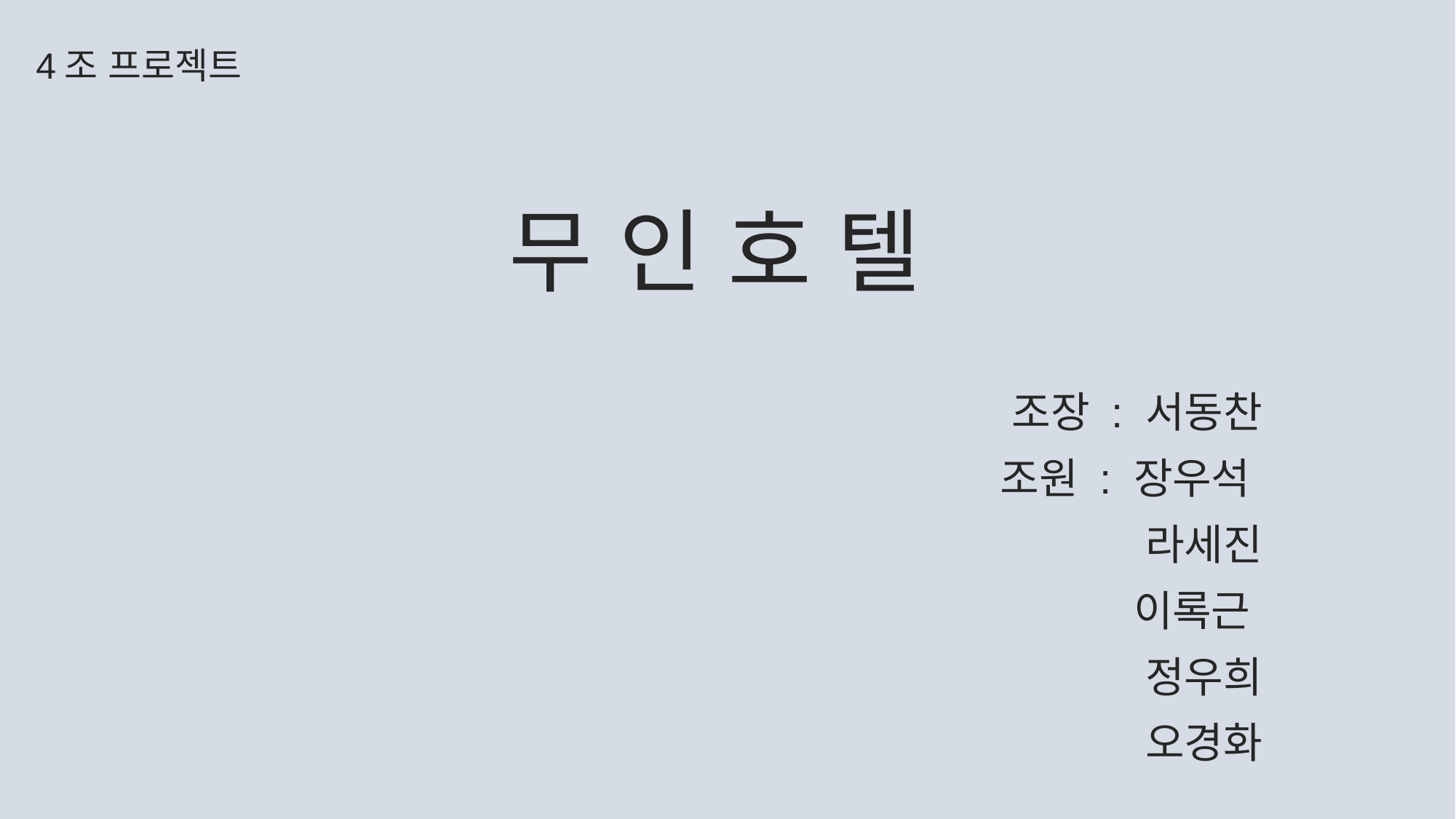

4조 프로젝트
# 무 인 호 텔
조장 : 서동찬
조원 : 장우석
라세진
 이록근
 정우희
 오경화